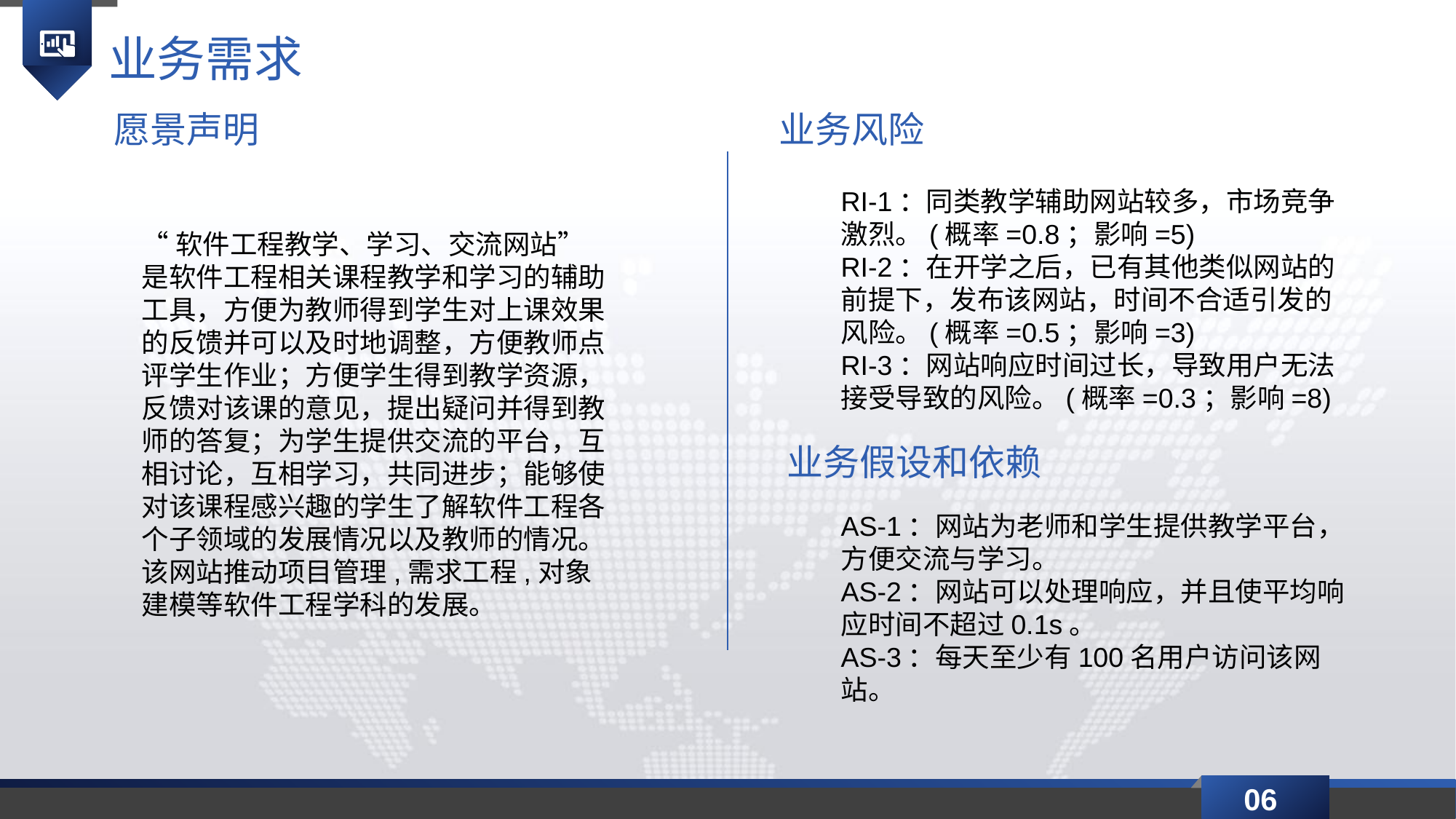

业务需求

愿景声明
业务风险
RI-1：同类教学辅助网站较多，市场竞争激烈。(概率=0.8；影响=5)
RI-2：在开学之后，已有其他类似网站的前提下，发布该网站，时间不合适引发的风险。(概率=0.5；影响=3)
RI-3：网站响应时间过长，导致用户无法接受导致的风险。(概率=0.3；影响=8)

“软件工程教学、学习、交流网站”是软件工程相关课程教学和学习的辅助工具，方便为教师得到学生对上课效果的反馈并可以及时地调整，方便教师点评学生作业；方便学生得到教学资源，反馈对该课的意见，提出疑问并得到教师的答复；为学生提供交流的平台，互相讨论，互相学习，共同进步；能够使对该课程感兴趣的学生了解软件工程各个子领域的发展情况以及教师的情况。该网站推动项目管理,需求工程,对象建模等软件工程学科的发展。
业务假设和依赖

AS-1：网站为老师和学生提供教学平台，方便交流与学习。
AS-2：网站可以处理响应，并且使平均响应时间不超过0.1s。
AS-3：每天至少有100名用户访问该网站。

06

延时符